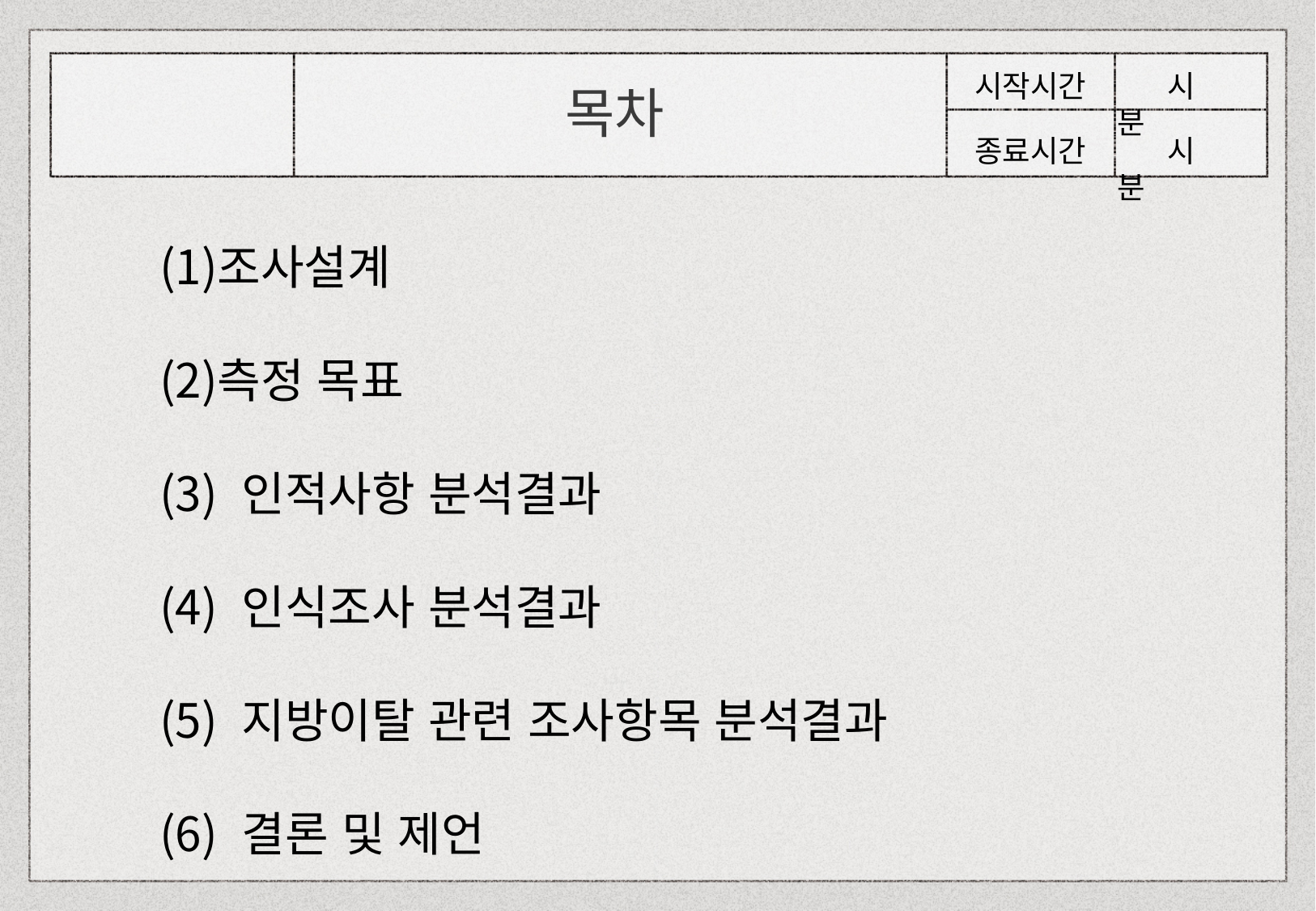

시작시간
     시       분
     시       분
종료시간
목차
조사설계
측정 목표
 인적사항 분석결과
 인식조사 분석결과
 지방이탈 관련 조사항목 분석결과
 결론 및 제언